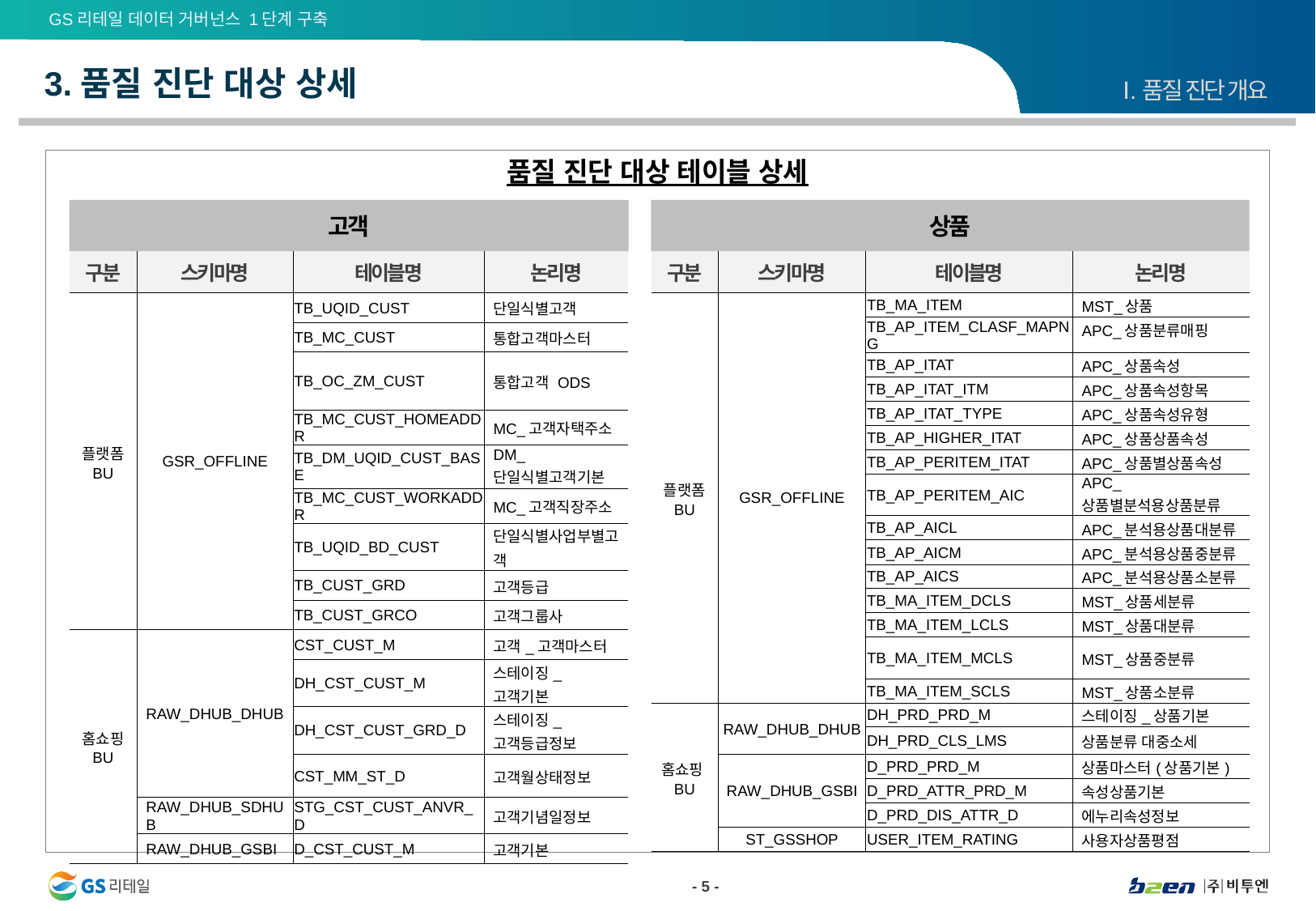

# 3.품질 진단 대상 상세
Ⅰ.품질 진단 개요
품질 진단 대상 테이블 상세
고객
상품
| 구분 | 스키마명 | 테이블명 | 논리명 |
| --- | --- | --- | --- |
| 플랫폼 BU | GSR\_OFFLINE | TB\_MA\_ITEM | MST\_상품 |
|  |  | TB\_AP\_ITEM\_CLASF\_MAPNG | APC\_상품분류매핑 |
|  |  | TB\_AP\_ITAT | APC\_상품속성 |
|  |  | TB\_AP\_ITAT\_ITM | APC\_상품속성항목 |
|  |  | TB\_AP\_ITAT\_TYPE | APC\_상품속성유형 |
|  |  | TB\_AP\_HIGHER\_ITAT | APC\_상품상품속성 |
|  |  | TB\_AP\_PERITEM\_ITAT | APC\_상품별상품속성 |
|  |  | TB\_AP\_PERITEM\_AIC | APC\_상품별분석용상품분류 |
|  |  | TB\_AP\_AICL | APC\_분석용상품대분류 |
|  |  | TB\_AP\_AICM | APC\_분석용상품중분류 |
|  |  | TB\_AP\_AICS | APC\_분석용상품소분류 |
|  |  | TB\_MA\_ITEM\_DCLS | MST\_상품세분류 |
|  |  | TB\_MA\_ITEM\_LCLS | MST\_상품대분류 |
|  |  | TB\_MA\_ITEM\_MCLS | MST\_상품중분류 |
|  |  | TB\_MA\_ITEM\_SCLS | MST\_상품소분류 |
| 홈쇼핑BU | RAW\_DHUB\_DHUB | DH\_PRD\_PRD\_M | 스테이징\_상품기본 |
|  |  | DH\_PRD\_CLS\_LMS | 상품분류 대중소세 |
|  | RAW\_DHUB\_GSBI | D\_PRD\_PRD\_M | 상품마스터(상품기본) |
|  |  | D\_PRD\_ATTR\_PRD\_M | 속성상품기본 |
|  |  | D\_PRD\_DIS\_ATTR\_D | 에누리속성정보 |
|  | ST\_GSSHOP | USER\_ITEM\_RATING | 사용자상품평점 |
| 구분 | 스키마명 | 테이블명 | 논리명 |
| --- | --- | --- | --- |
| 플랫폼 BU | GSR\_OFFLINE | TB\_UQID\_CUST | 단일식별고객 |
|  |  | TB\_MC\_CUST | 통합고객마스터 |
|  |  | TB\_OC\_ZM\_CUST | 통합고객 ODS |
|  |  | TB\_MC\_CUST\_HOMEADDR | MC\_고객자택주소 |
|  |  | TB\_DM\_UQID\_CUST\_BASE | DM\_단일식별고객기본 |
|  |  | TB\_MC\_CUST\_WORKADDR | MC\_고객직장주소 |
|  |  | TB\_UQID\_BD\_CUST | 단일식별사업부별고객 |
|  |  | TB\_CUST\_GRD | 고객등급 |
|  |  | TB\_CUST\_GRCO | 고객그룹사 |
| 홈쇼핑 BU | RAW\_DHUB\_DHUB | CST\_CUST\_M | 고객\_고객마스터 |
|  |  | DH\_CST\_CUST\_M | 스테이징\_고객기본 |
|  |  | DH\_CST\_CUST\_GRD\_D | 스테이징\_고객등급정보 |
|  |  | CST\_MM\_ST\_D | 고객월상태정보 |
|  | RAW\_DHUB\_SDHUB | STG\_CST\_CUST\_ANVR\_D | 고객기념일정보 |
|  | RAW\_DHUB\_GSBI | D\_CST\_CUST\_M | 고객기본 |